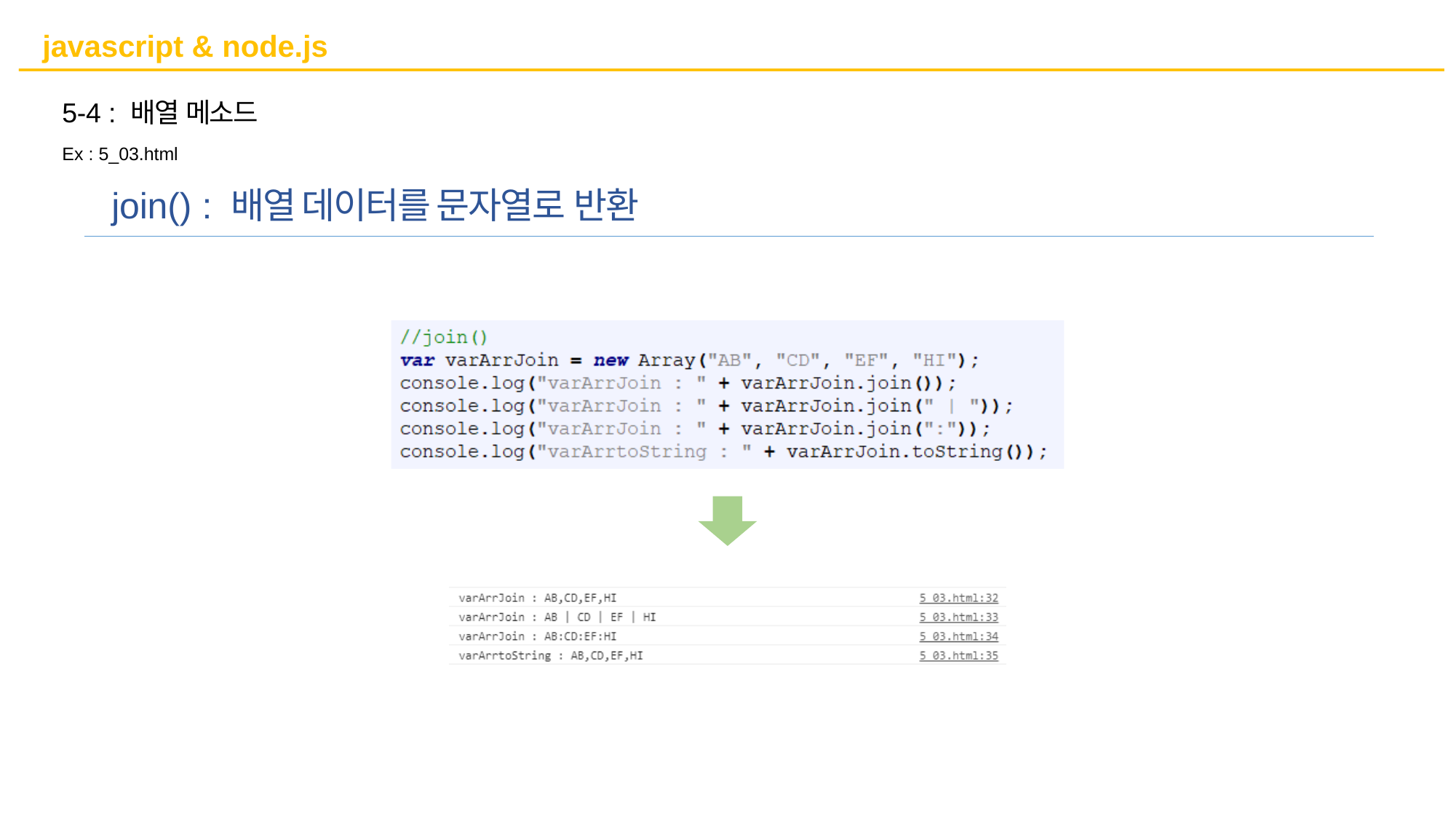

# javascript & node.js

5-4 : 배열 메소드
Ex : 5_03.html
join() : 배열 데이터를 문자열로 반환